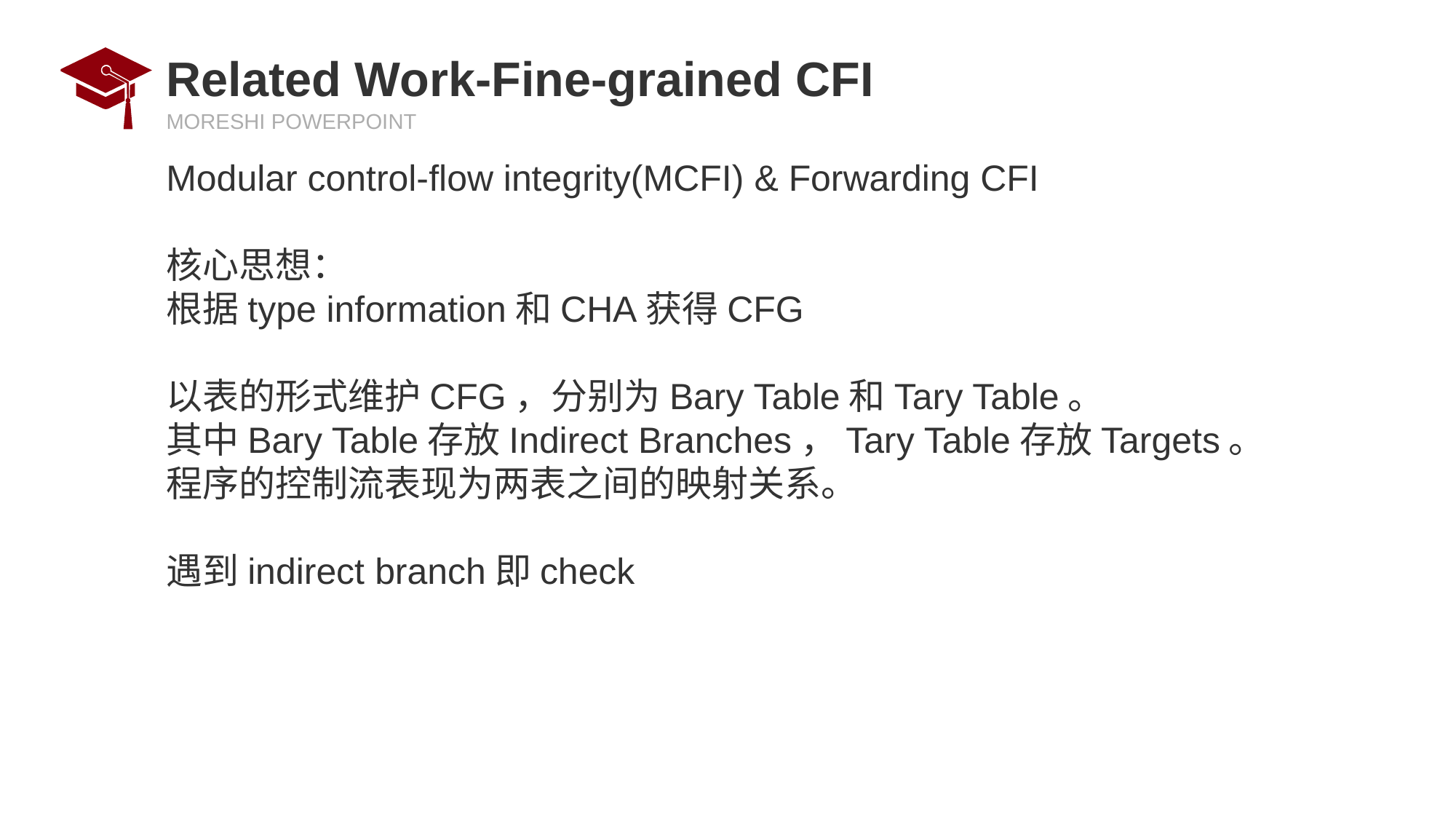

# Related Work-Fine-grained CFI
Modular control-flow integrity(MCFI) & Forwarding CFI

核心思想：
根据type information和CHA获得CFG

以表的形式维护CFG，分别为Bary Table和Tary Table。
其中Bary Table存放Indirect Branches，Tary Table存放Targets。
程序的控制流表现为两表之间的映射关系。

遇到indirect branch即check